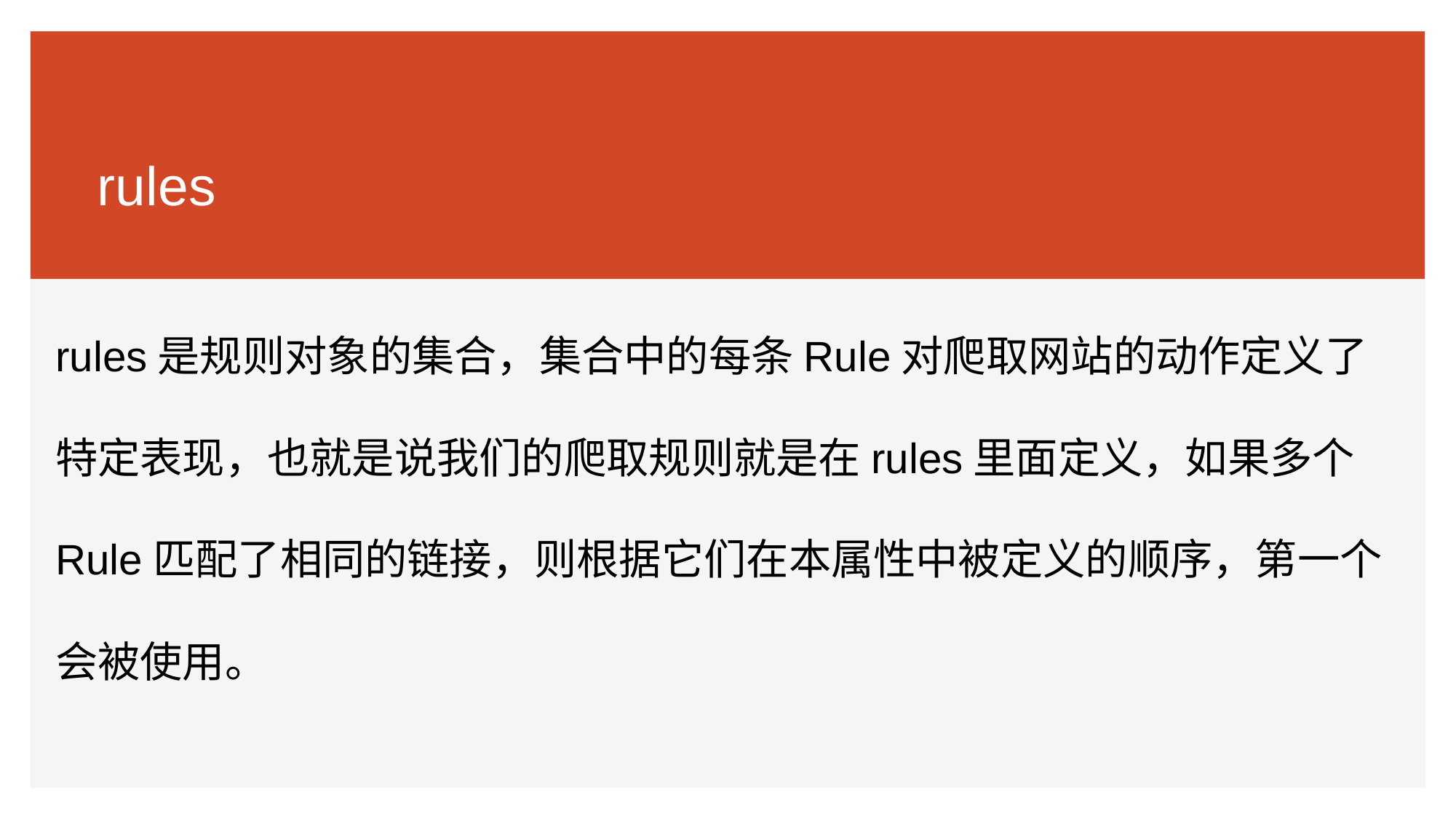

# rules
rules是规则对象的集合，集合中的每条Rule对爬取网站的动作定义了特定表现，也就是说我们的爬取规则就是在rules里面定义，如果多个Rule匹配了相同的链接，则根据它们在本属性中被定义的顺序，第一个会被使用。